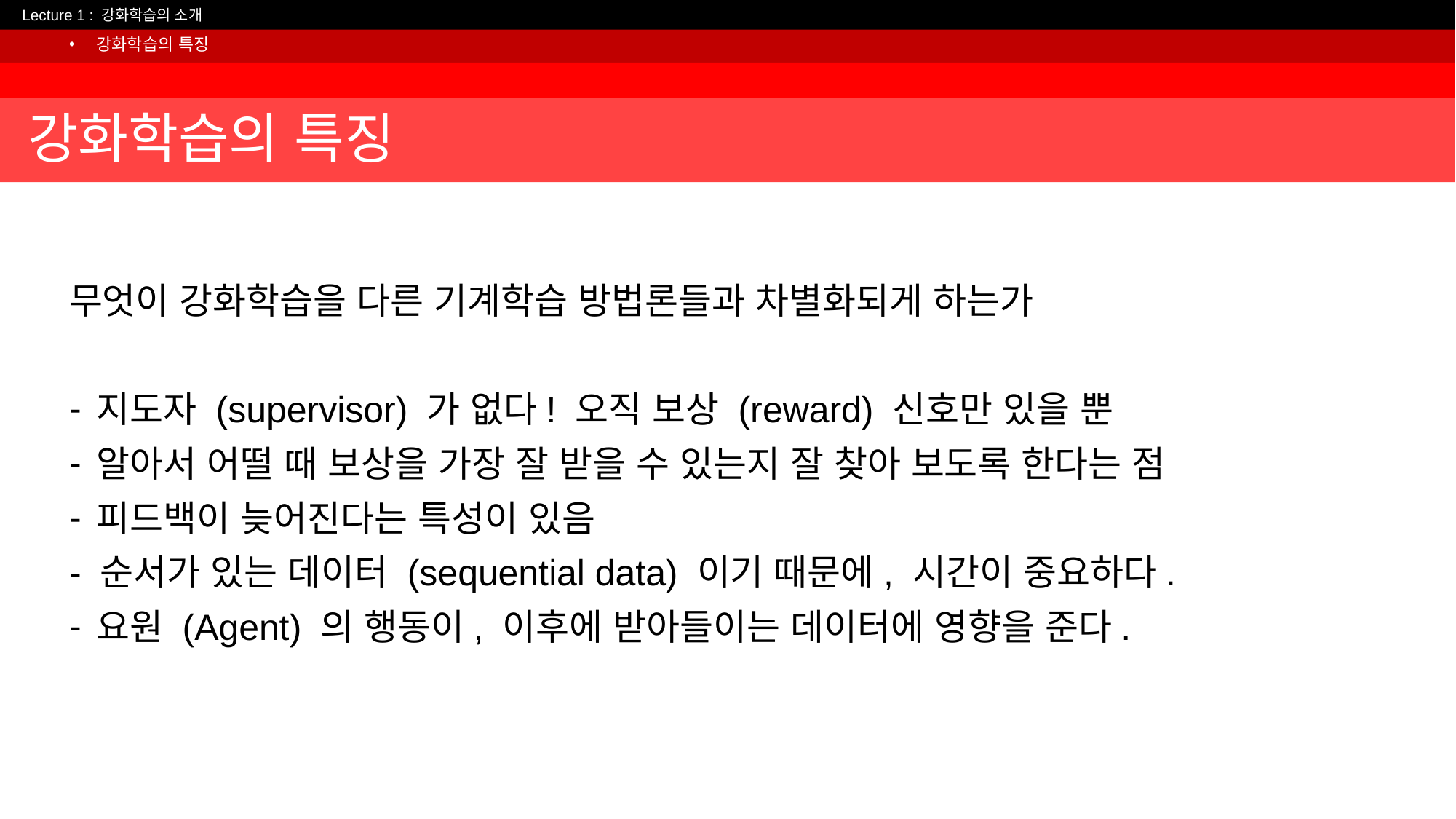

강화학습의 특징

# 강화학습의 특징

무엇이 강화학습을 다른 기계학습 방법론들과 차별화되게 하는가

지도자 (supervisor) 가 없다! 오직 보상 (reward) 신호만 있을 뿐
알아서 어떨 때 보상을 가장 잘 받을 수 있는지 잘 찾아 보도록 한다는 점
피드백이 늦어진다는 특성이 있음
- 순서가 있는 데이터 (sequential data) 이기 때문에, 시간이 중요하다.
요원 (Agent) 의 행동이, 이후에 받아들이는 데이터에 영향을 준다.